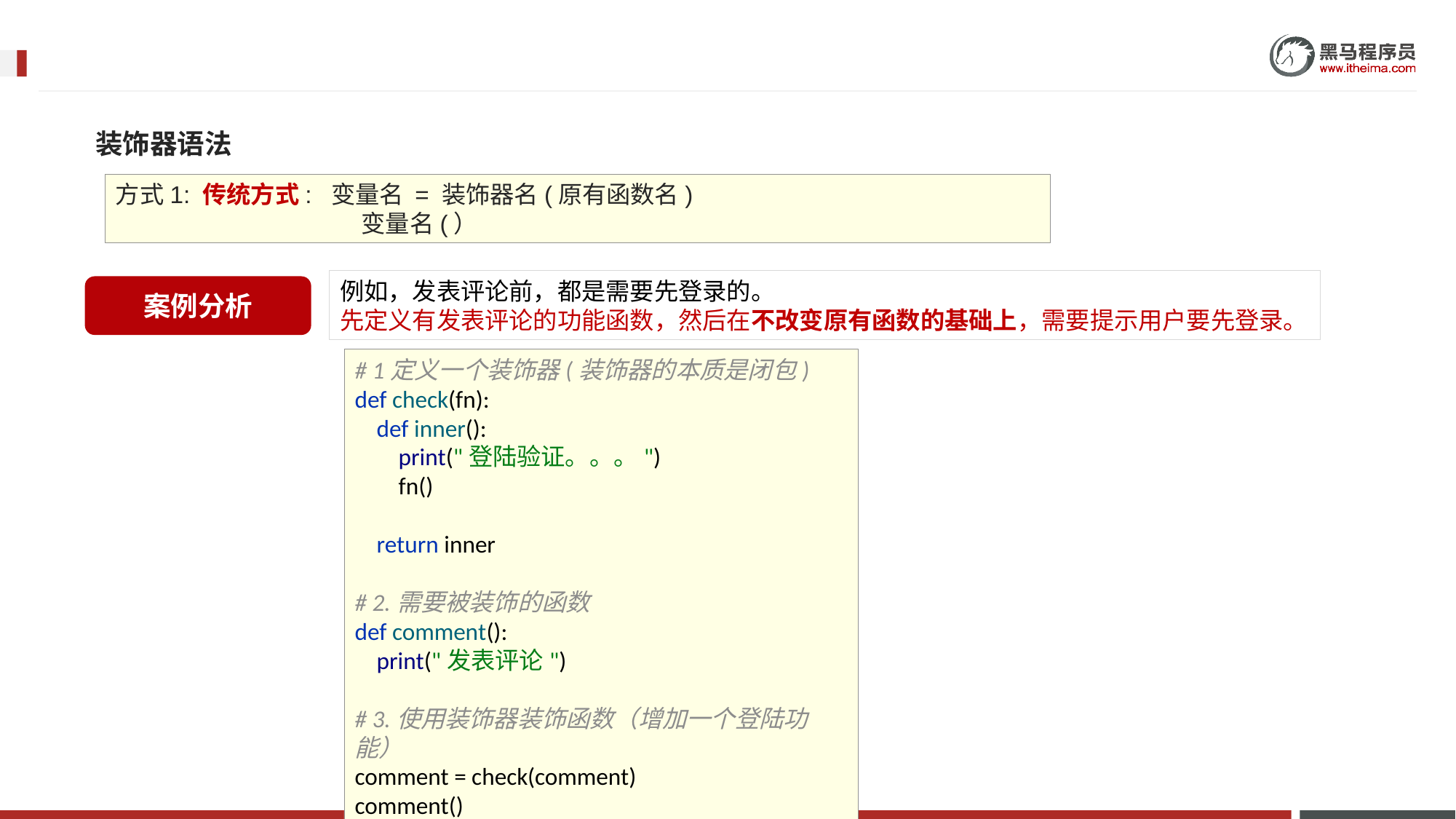

装饰器语法
方式1: 传统方式:  变量名 = 装饰器名(原有函数名)
		    变量名(）
例如，发表评论前，都是需要先登录的。
先定义有发表评论的功能函数，然后在不改变原有函数的基础上，需要提示用户要先登录。
案例分析
# 1定义一个装饰器(装饰器的本质是闭包) def check(fn): def inner(): print("登陆验证。。。") fn() return inner # 2.需要被装饰的函数 def comment(): print("发表评论") # 3.使用装饰器装饰函数（增加一个登陆功能） comment = check(comment) comment()